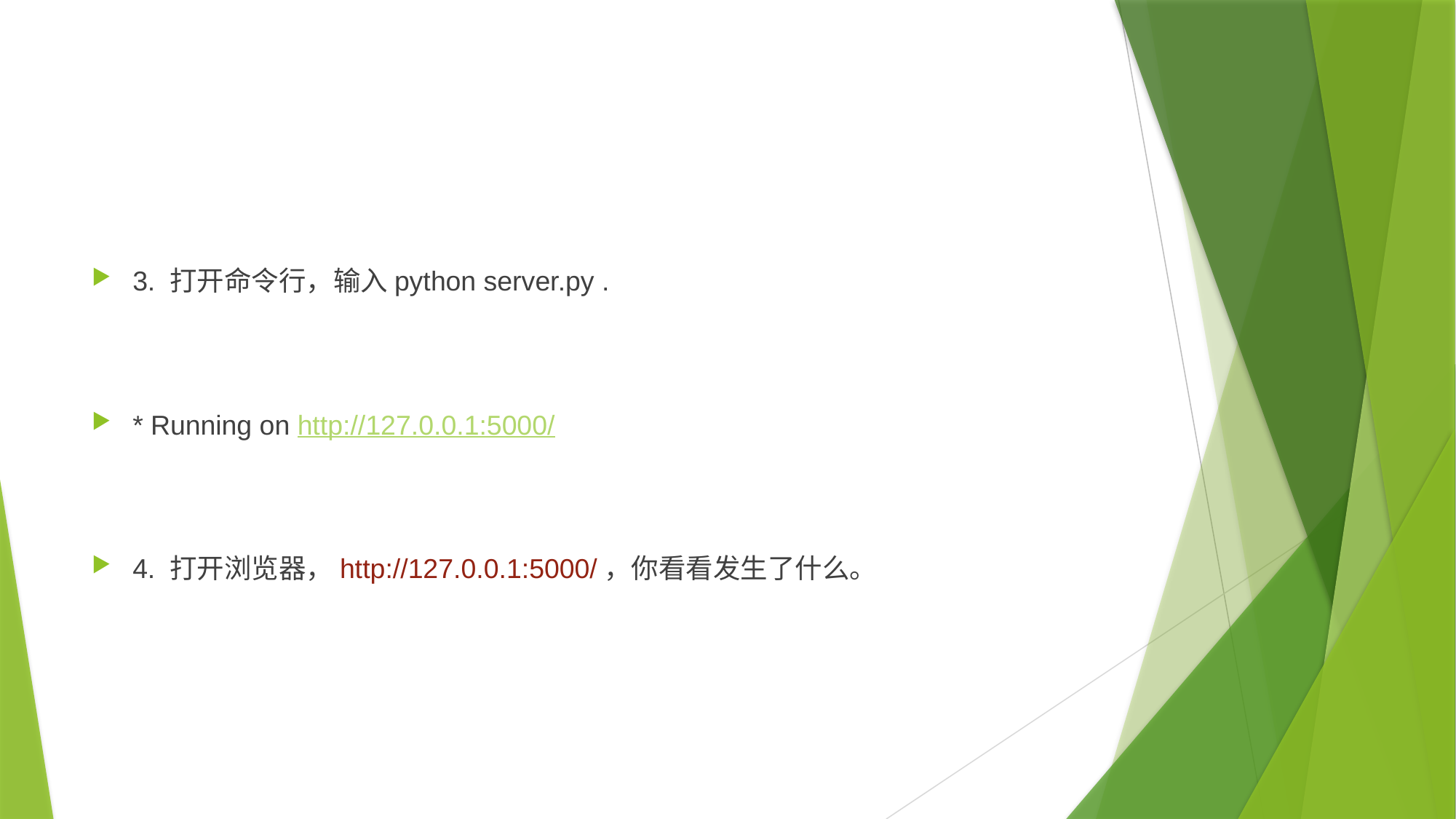

#
3. 打开命令行，输入python server.py .

* Running on http://127.0.0.1:5000/

4. 打开浏览器，http://127.0.0.1:5000/，你看看发生了什么。